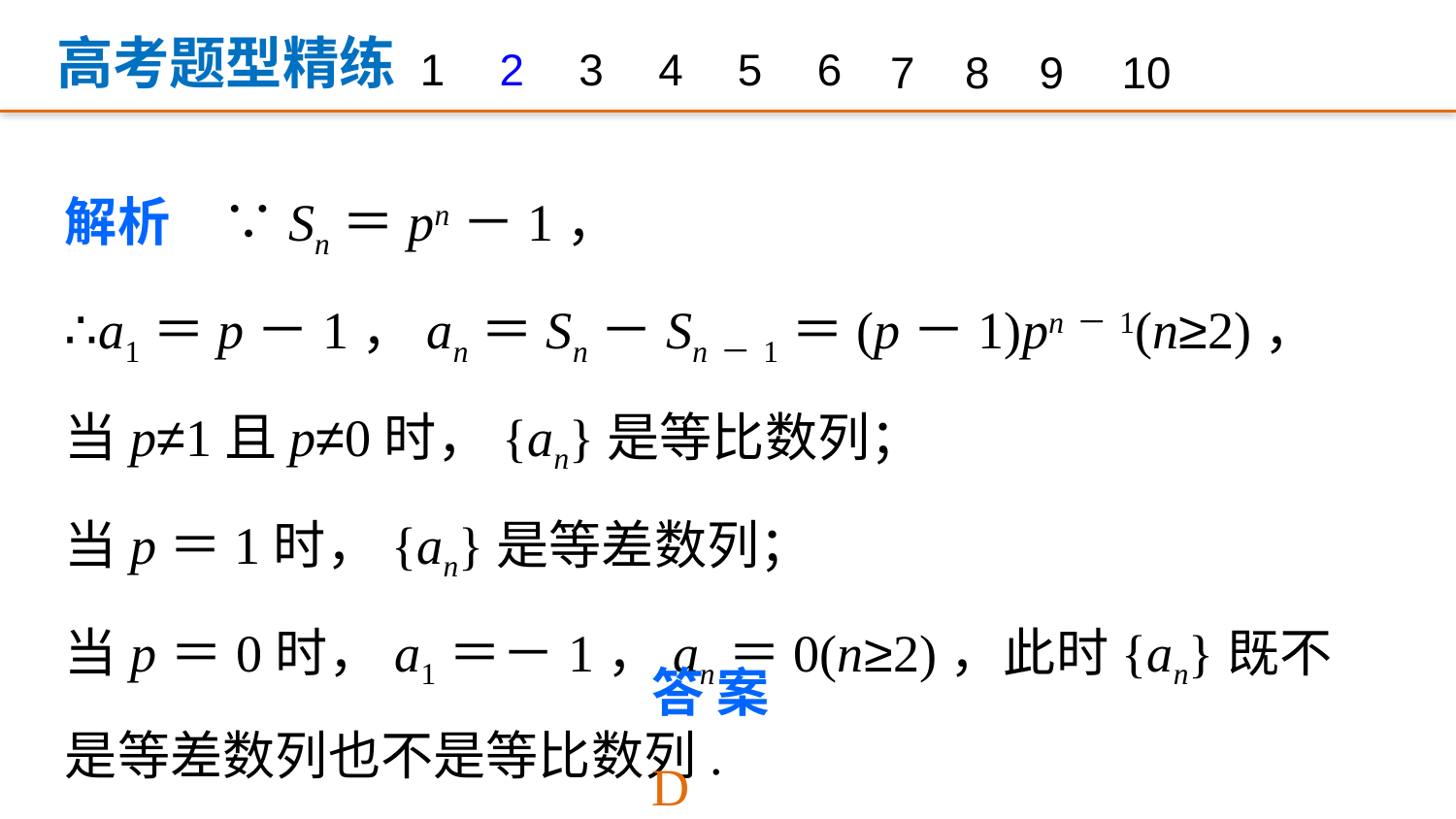

高考题型精练
1
2
3
4
5
6
7
8
9
10
解析　∵Sn＝pn－1，
∴a1＝p－1，an＝Sn－Sn－1＝(p－1)pn－1(n≥2)，
当p≠1且p≠0时，{an}是等比数列；
当p＝1时，{an}是等差数列；
当p＝0时，a1＝－1，an＝0(n≥2)，此时{an}既不是等差数列也不是等比数列.
答案　D